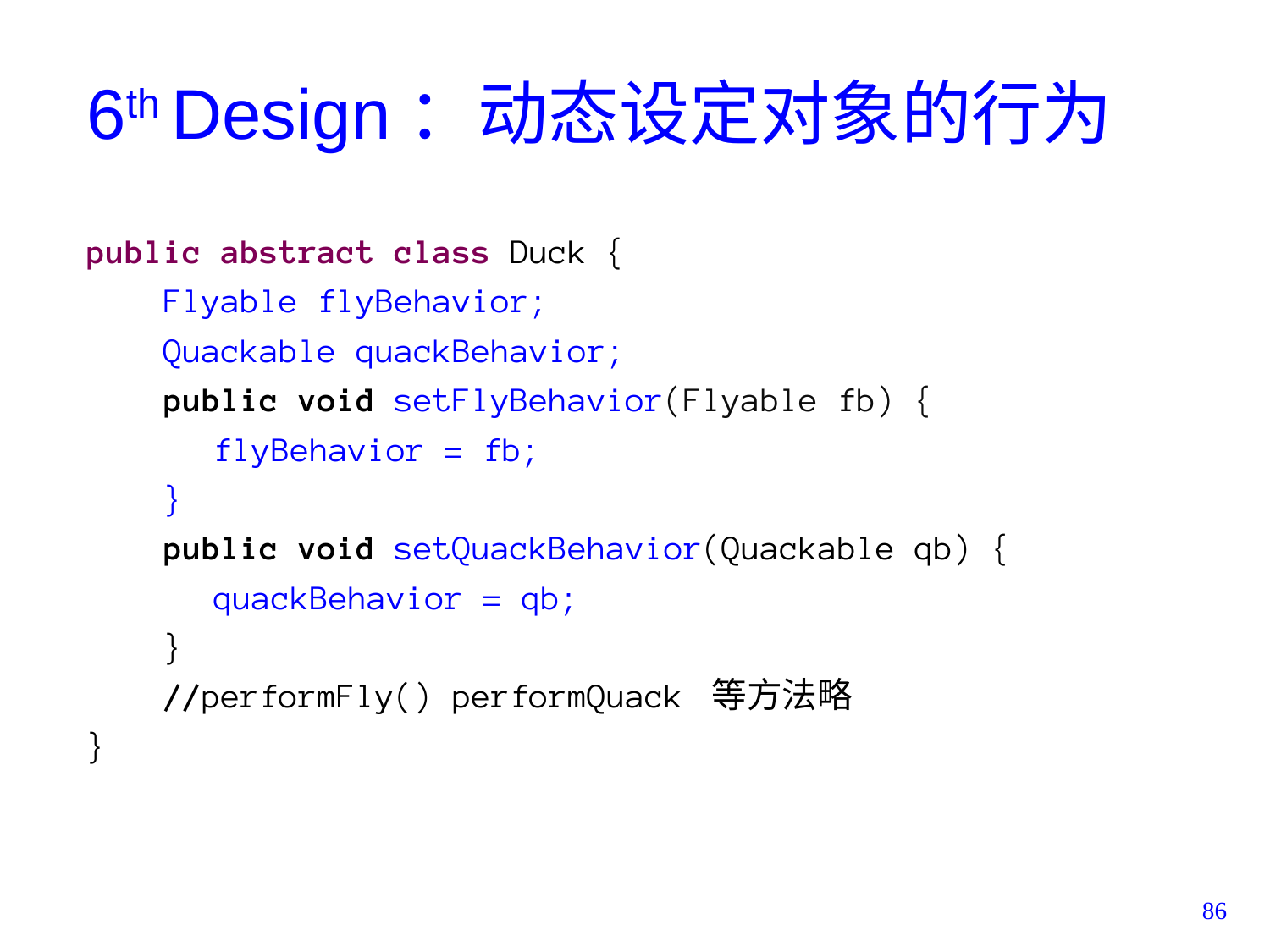

# 6th Design：动态设定对象的行为
public abstract class Duck {
    Flyable flyBehavior;
    Quackable quackBehavior;
    public void setFlyBehavior(Flyable fb) {
	flyBehavior = fb;
    }
    public void setQuackBehavior(Quackable qb) {
	quackBehavior = qb;
    }
    //performFly() performQuack 等方法略
}
86